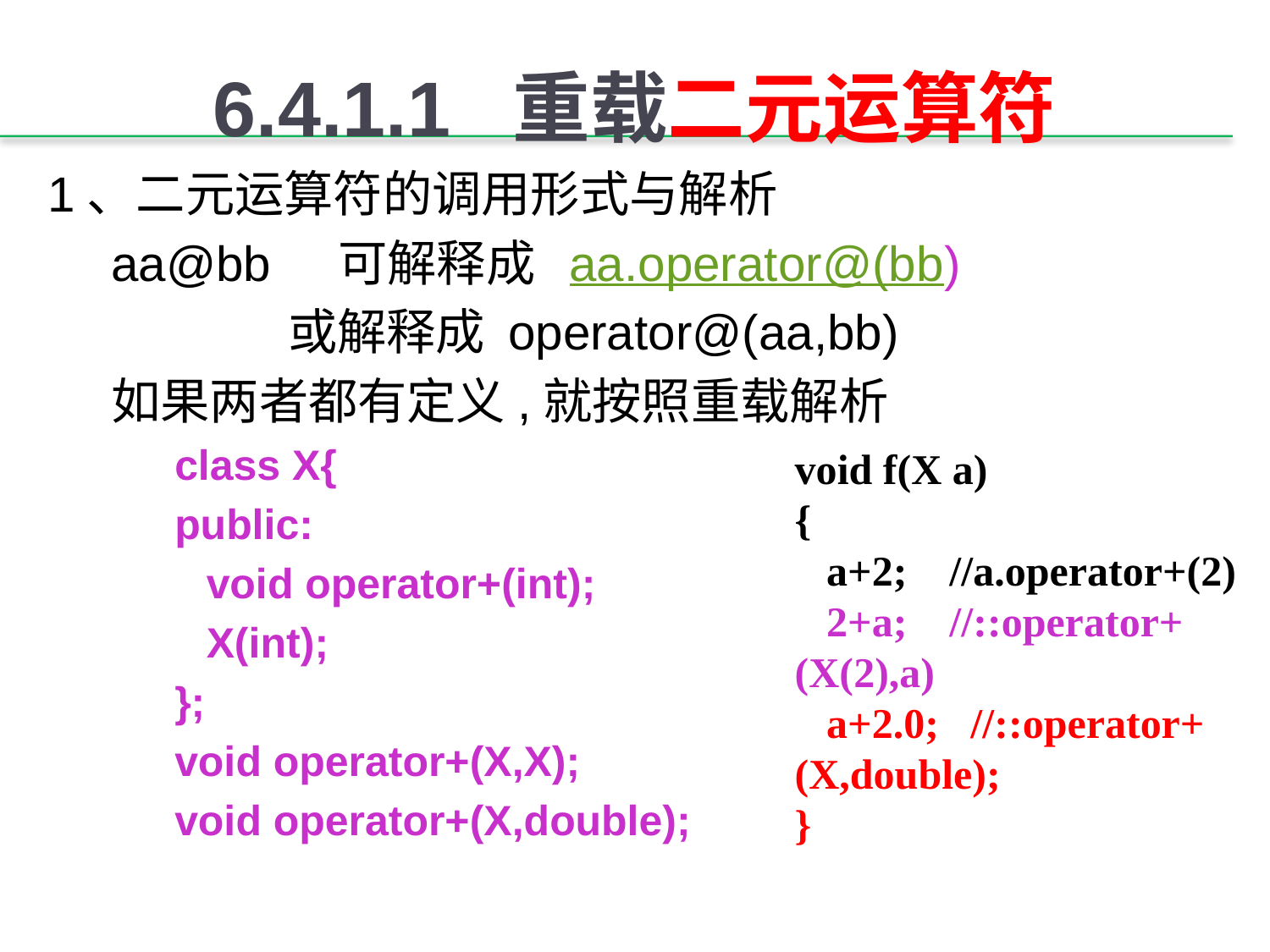

# 6.4.1.1  重载二元运算符
1、二元运算符的调用形式与解析
aa@bb    可解释成  aa.operator@(bb)
               或解释成 operator@(aa,bb)
如果两者都有定义,就按照重载解析
class X{
public:
	void operator+(int);
	X(int);
};
void operator+(X,X);
void operator+(X,double);
void f(X a)
{
   a+2;    //a.operator+(2)
   2+a;    //::operator+(X(2),a)
   a+2.0;   //::operator+(X,double);
}